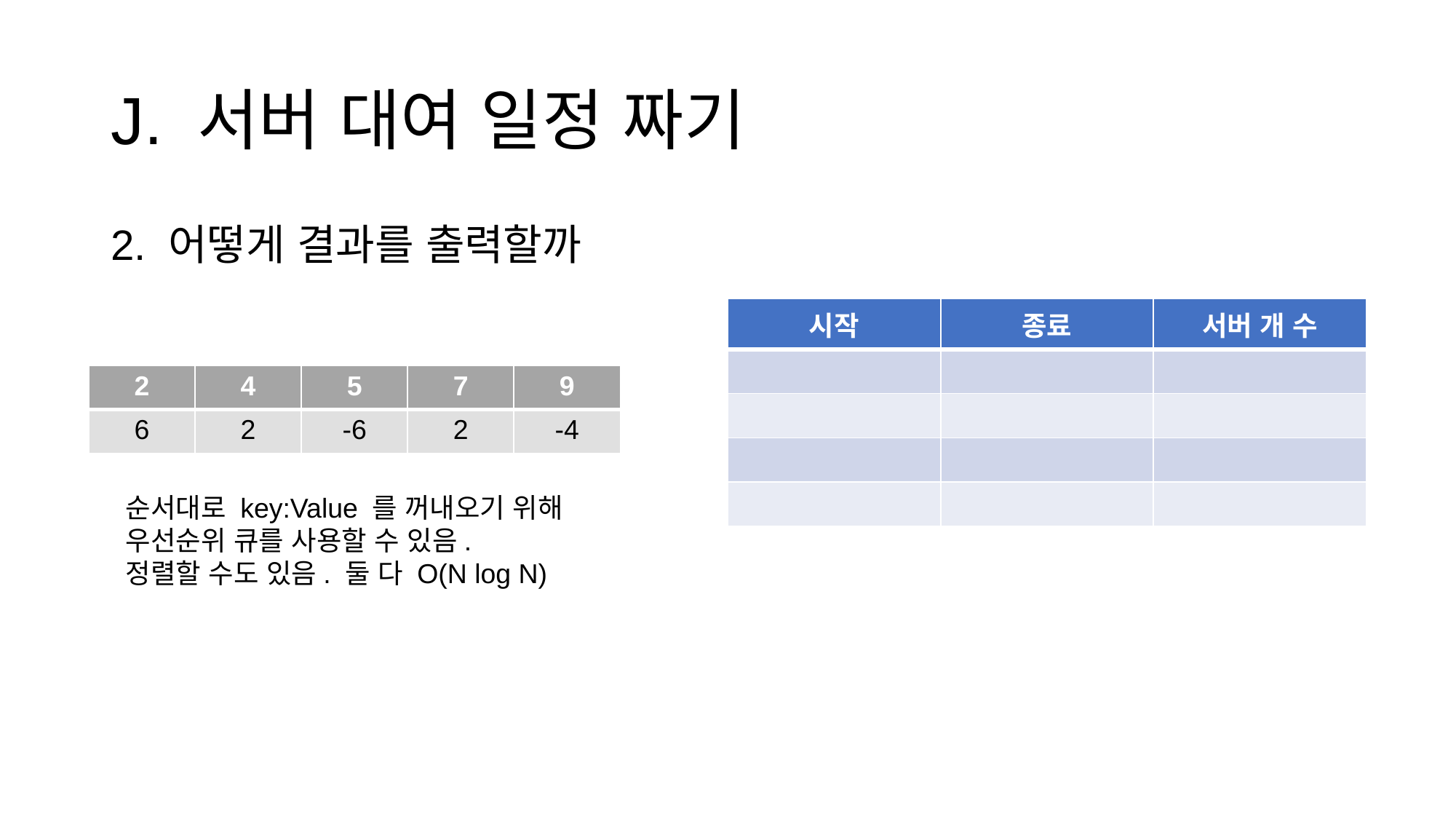

# J. 서버 대여 일정 짜기
2. 어떻게 결과를 출력할까

| 시작 | 종료 | 서버 개 수 |
| --- | --- | --- |
|  |  |  |
|  |  |  |
|  |  |  |
|  |  |  |
| 2 | 4 | 5 | 7 | 9 |
| --- | --- | --- | --- | --- |
| 6 | 2 | -6 | 2 | -4 |
순서대로 key:Value 를 꺼내오기 위해
우선순위 큐를 사용할 수 있음.
정렬할 수도 있음. 둘 다 O(N log N)